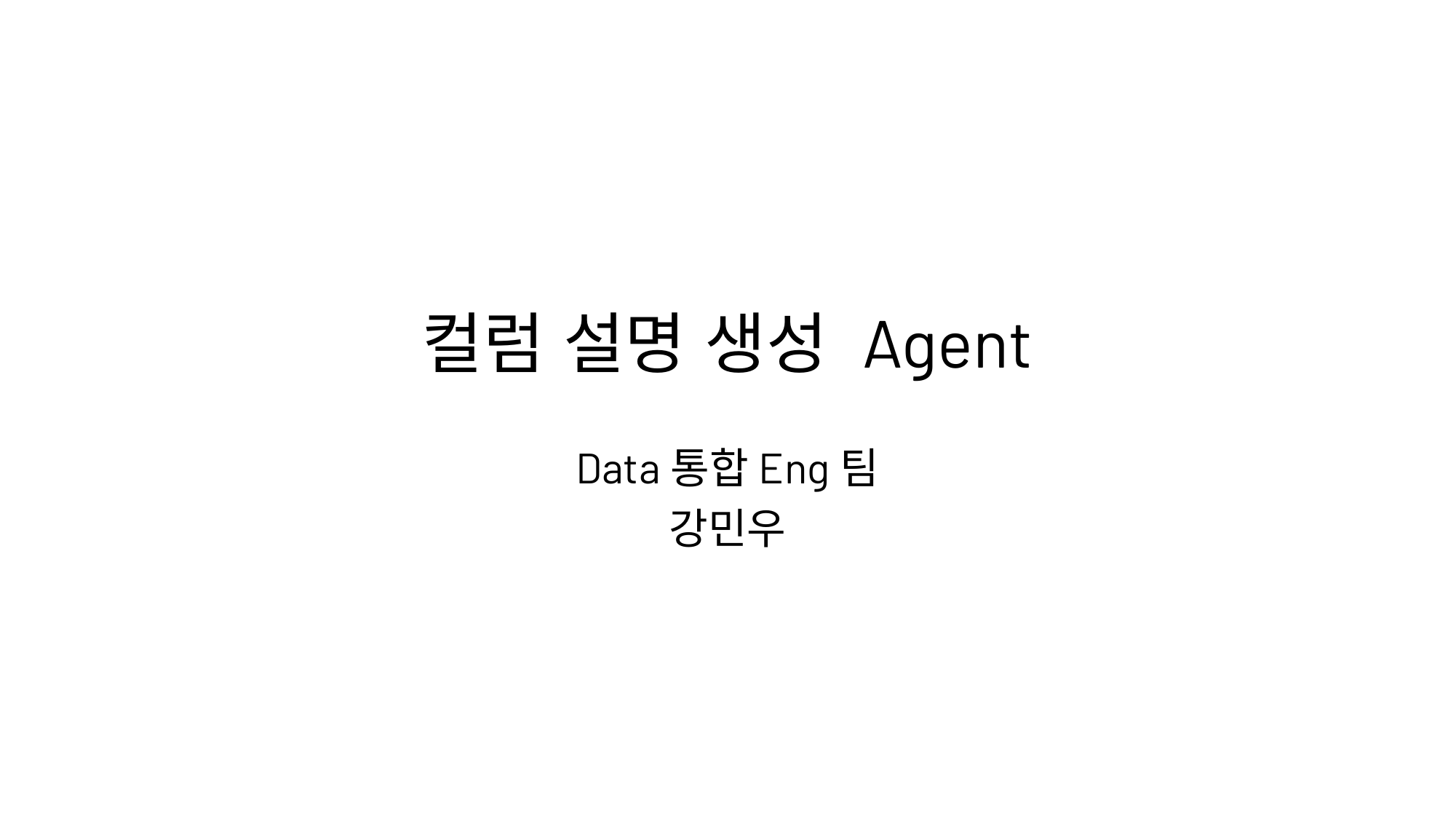

# 컬럼 설명 생성 Agent
Data통합Eng팀
강민우